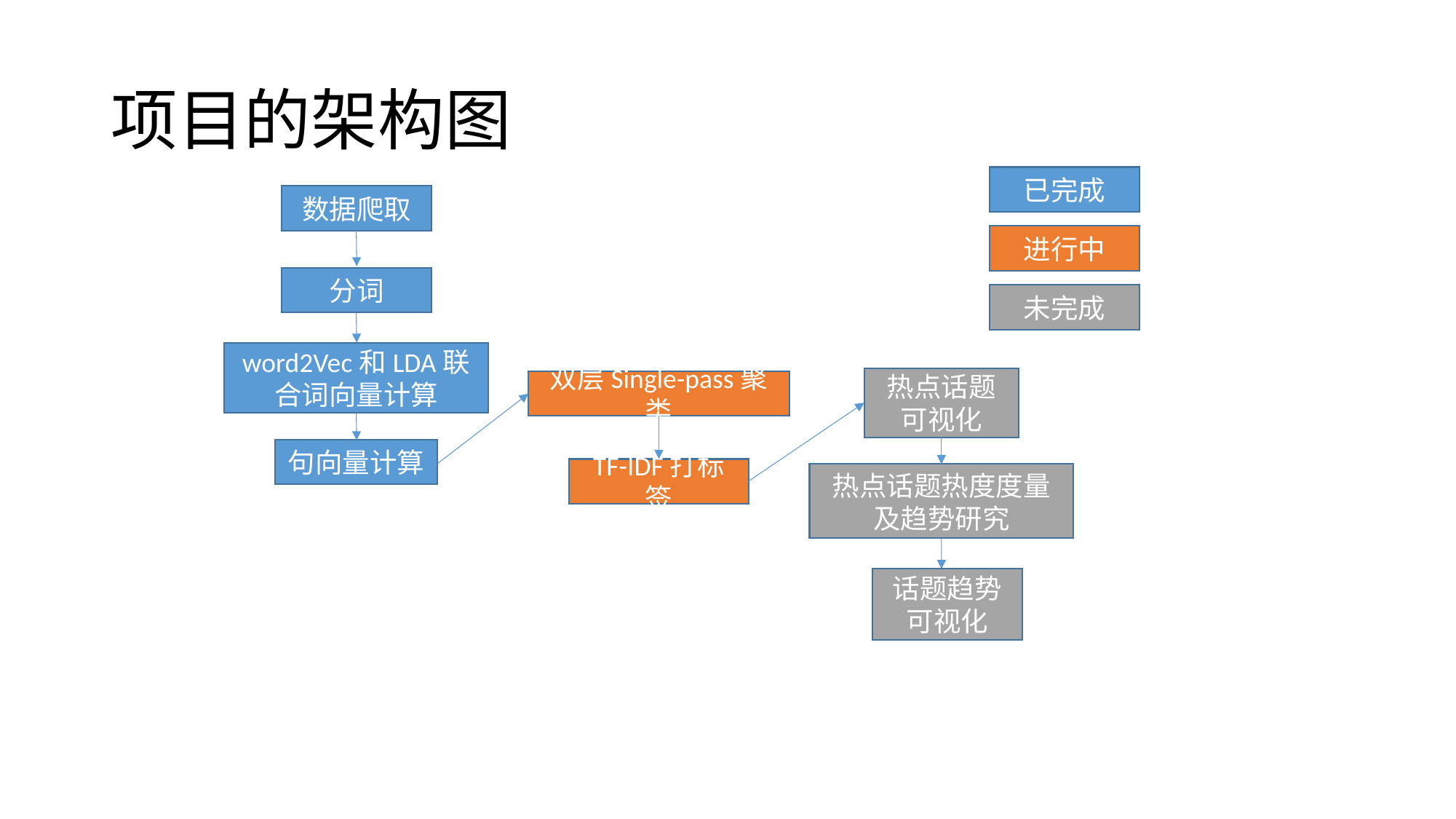

# 项目的架构图
已完成
数据爬取
进行中
分词
未完成
word2Vec和LDA联合词向量计算
热点话题可视化
双层Single-pass聚类
句向量计算
TF-IDF打标签
热点话题热度度量及趋势研究
话题趋势可视化